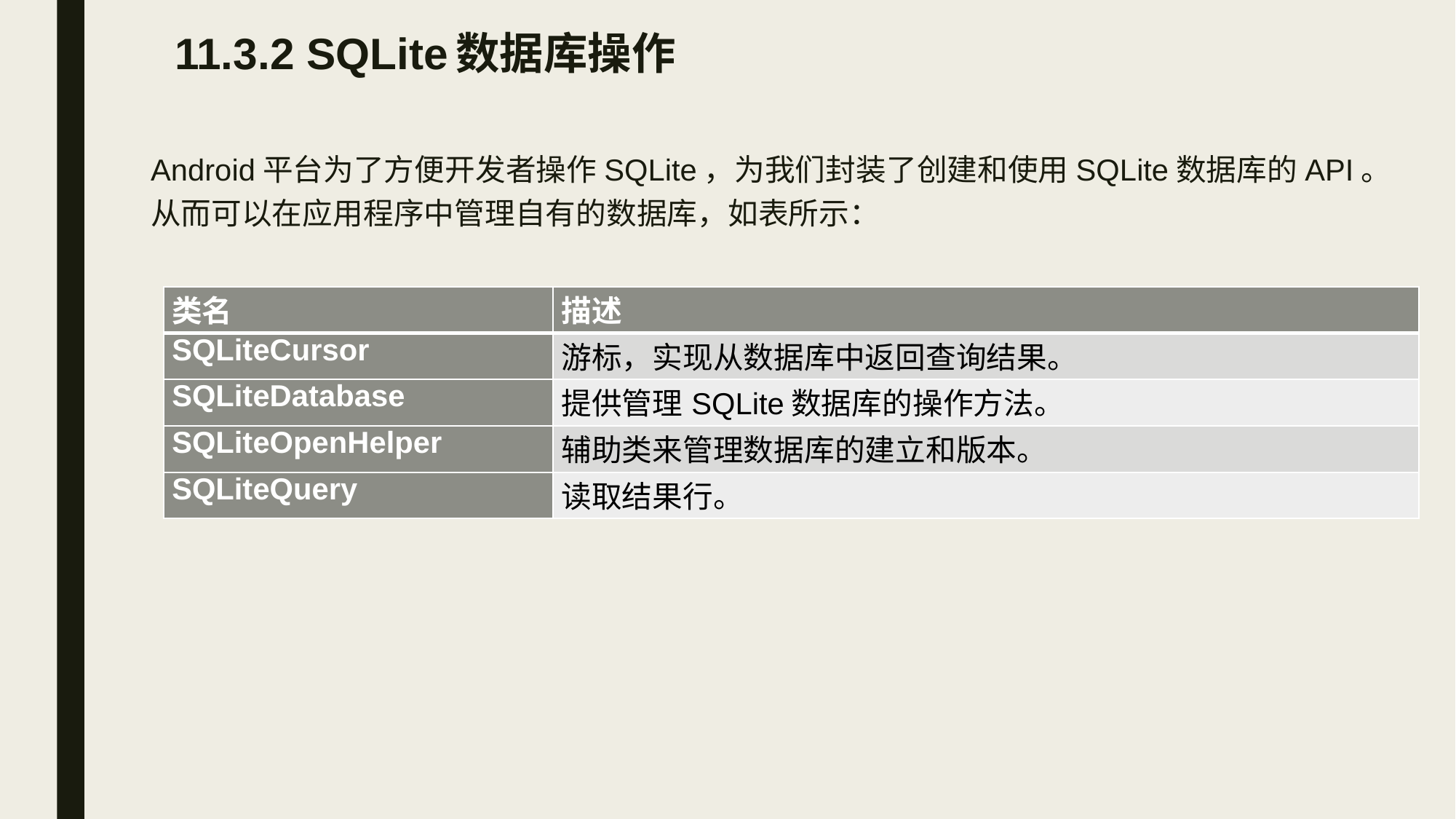

# 11.3.2 SQLite数据库操作
Android平台为了方便开发者操作SQLite，为我们封装了创建和使用SQLite数据库的API。从而可以在应用程序中管理自有的数据库，如表所示：
| 类名 | 描述 |
| --- | --- |
| SQLiteCursor | 游标，实现从数据库中返回查询结果。 |
| SQLiteDatabase | 提供管理SQLite数据库的操作方法。 |
| SQLiteOpenHelper | 辅助类来管理数据库的建立和版本。 |
| SQLiteQuery | 读取结果行。 |